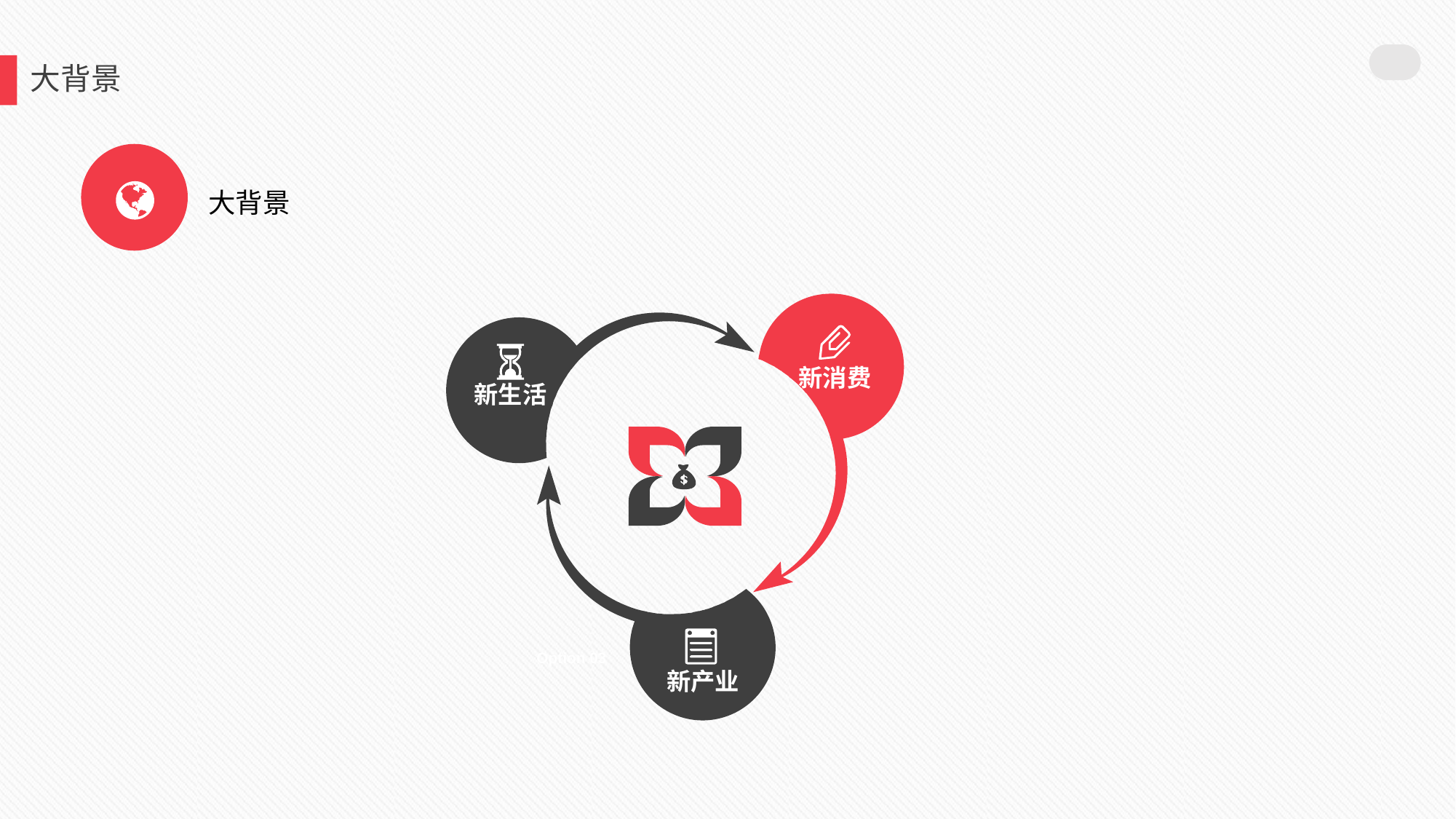

6
大背景

大背景

新消费
新生活

Option 03
新产业